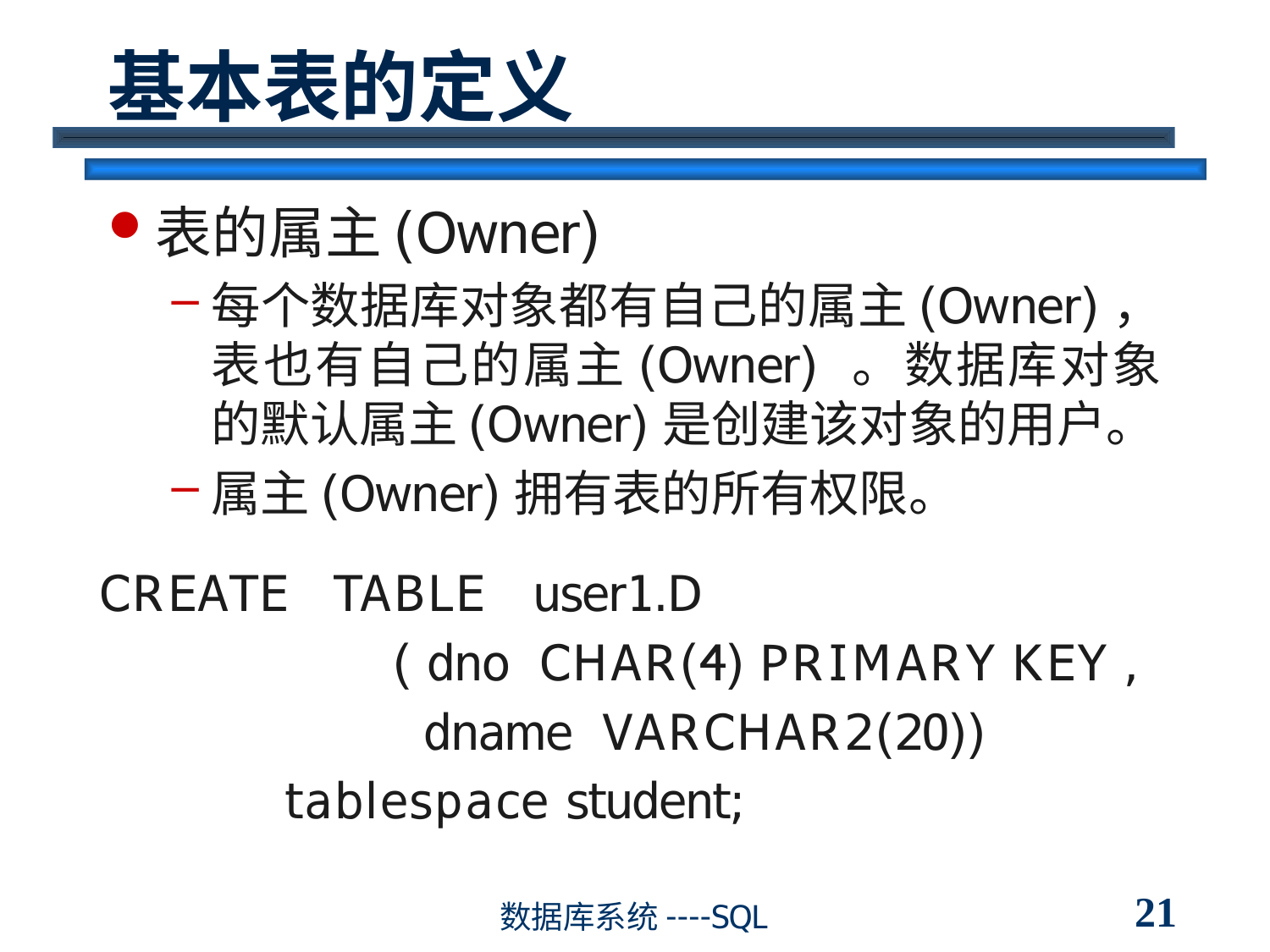

# 基本表的定义
表的属主(Owner)
每个数据库对象都有自己的属主(Owner)，表也有自己的属主(Owner) 。数据库对象的默认属主(Owner)是创建该对象的用户。
属主(Owner)拥有表的所有权限。
CREATE   TABLE   user1.D
			( dno  CHAR(4) PRIMARY KEY ,
			  dname  VARCHAR2(20))
            tablespace student;
21
数据库系统----SQL